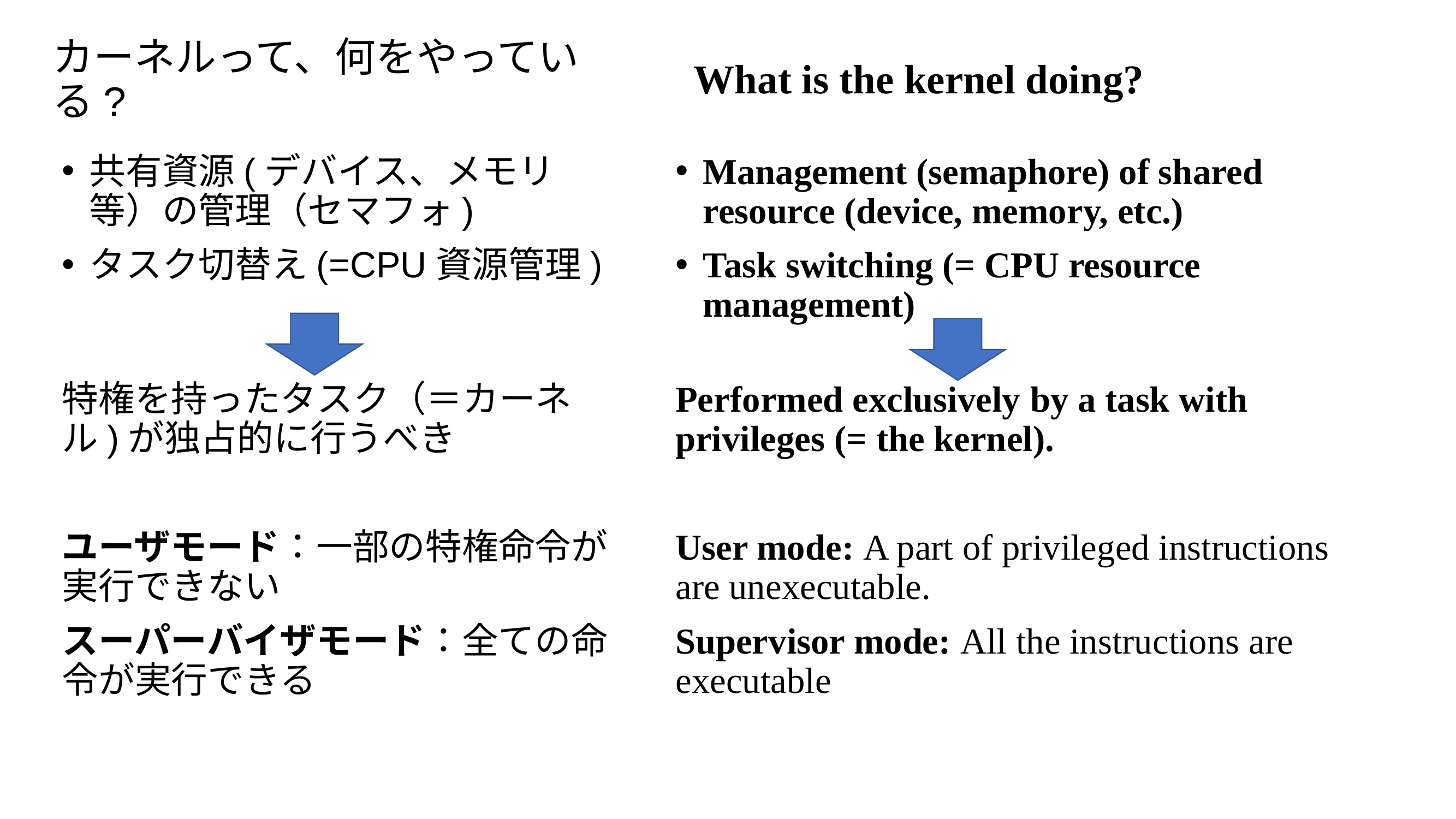

# カーネルって、何をやっている?
What is the kernel doing?
共有資源(デバイス、メモリ等）の管理（セマフォ)
タスク切替え(=CPU資源管理)
Management (semaphore) of shared resource (device, memory, etc.)
Task switching (= CPU resource management)

特権を持ったタスク（＝カーネル)が独占的に行うべき

ユーザモード：一部の特権命令が実行できない
スーパーバイザモード：全ての命令が実行できる
Performed exclusively by a task with privileges (= the kernel).

User mode: A part of privileged instructions are unexecutable.
Supervisor mode: All the instructions are executable